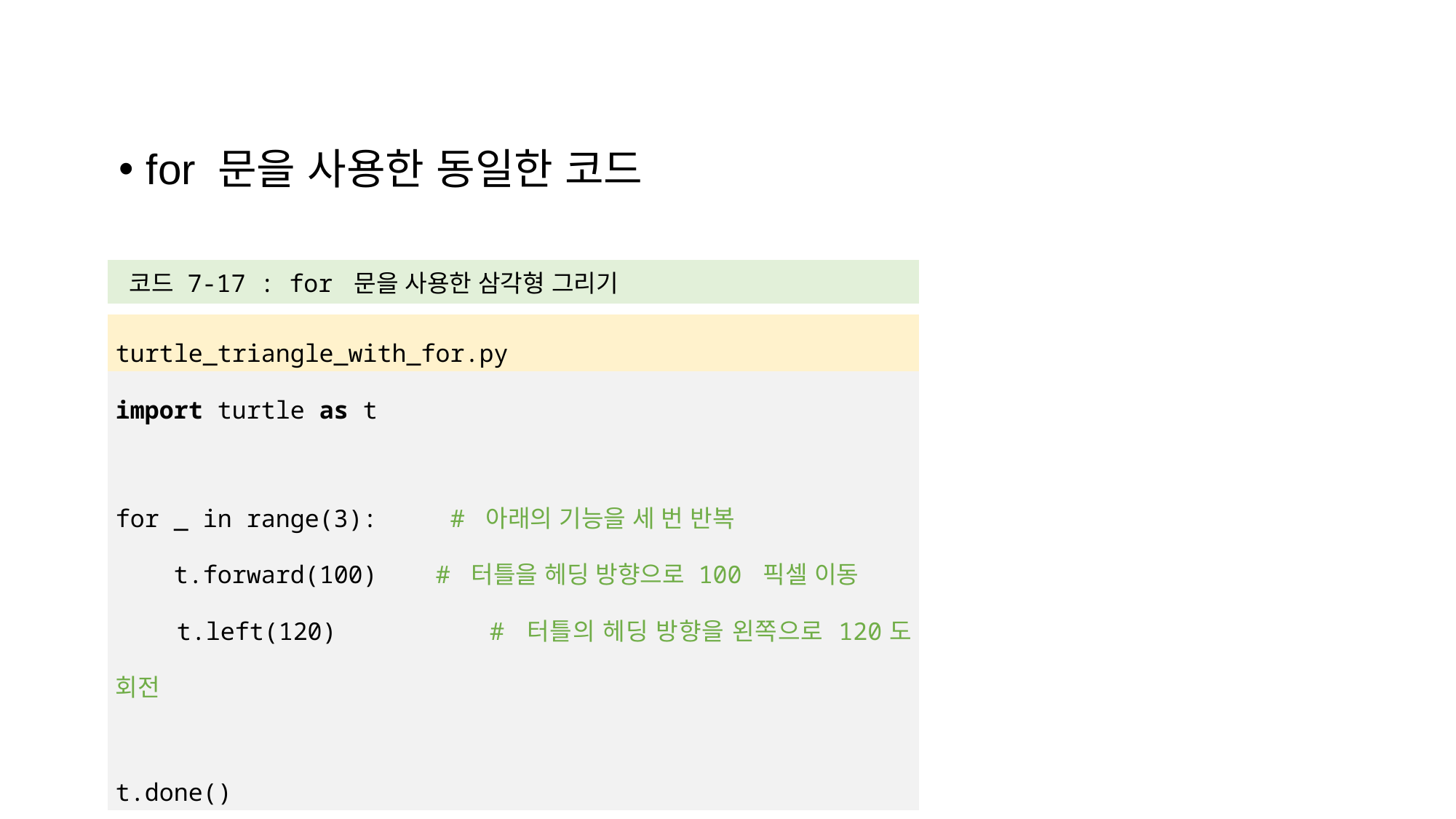

for 문을 사용한 동일한 코드

| 코드 7-17 : for 문을 사용한 삼각형 그리기 |
| --- |
|  |
| turtle\_triangle\_with\_for.py |
| import turtle as t for \_ in range(3): # 아래의 기능을 세 번 반복 t.forward(100) # 터틀을 헤딩 방향으로 100 픽셀 이동 t.left(120) # 터틀의 헤딩 방향을 왼쪽으로 120도 회전 t.done() |